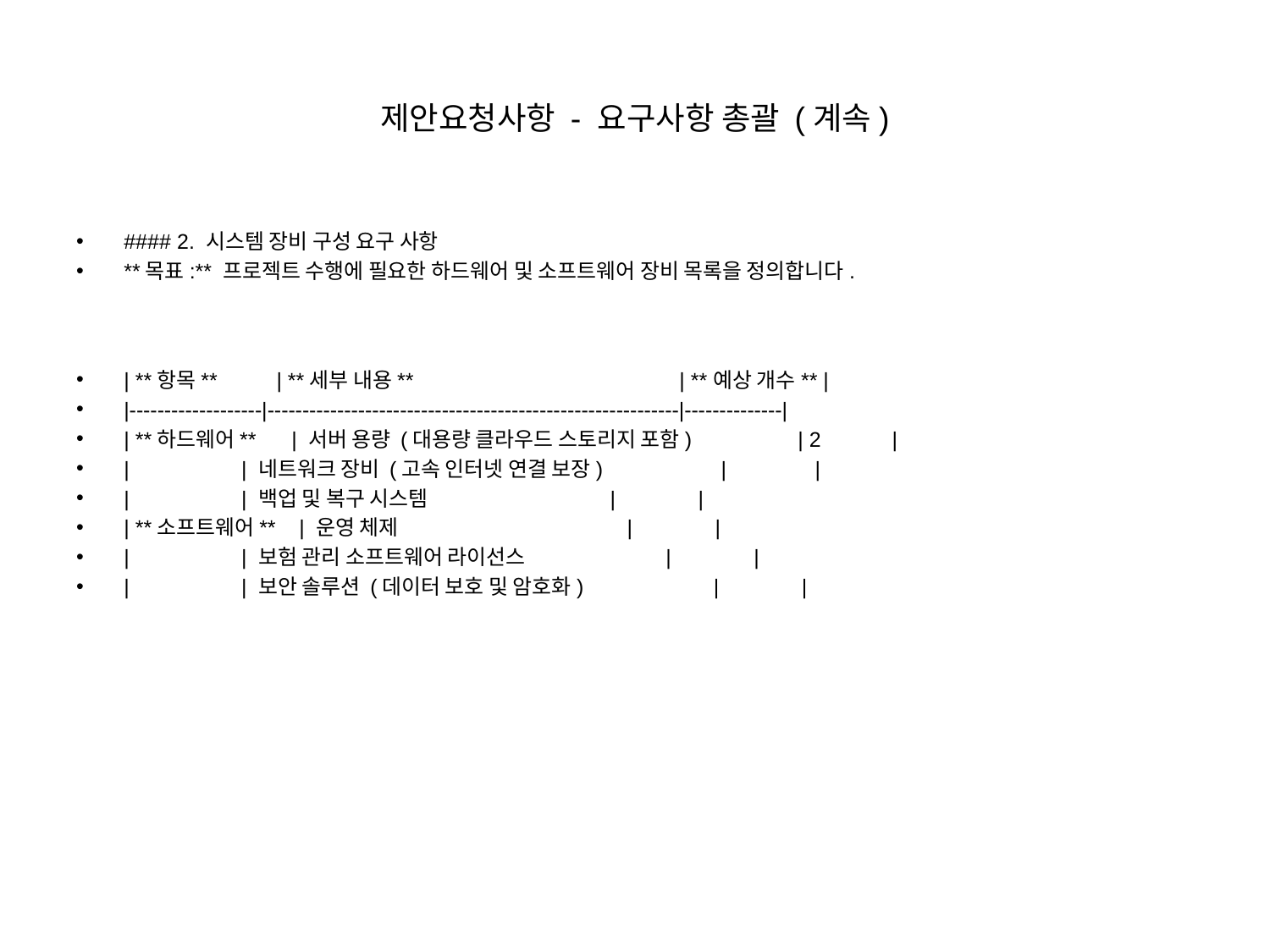

# 제안요청사항 - 요구사항 총괄 (계속)
#### 2. 시스템 장비 구성 요구 사항
**목표:** 프로젝트 수행에 필요한 하드웨어 및 소프트웨어 장비 목록을 정의합니다.

| **항목**          | **세부 내용**                                             | **예상 개수** |
|-------------------|-----------------------------------------------------------|--------------|
| **하드웨어**      | 서버 용량 (대용량 클라우드 스토리지 포함)                  | 2            |
|                   | 네트워크 장비 (고속 인터넷 연결 보장)                    |               |
|                   | 백업 및 복구 시스템                                      |              |
| **소프트웨어**    | 운영 체제                                                |              |
|                   | 보험 관리 소프트웨어 라이선스                             |              |
|                   | 보안 솔루션 (데이터 보호 및 암호화)                      |              |